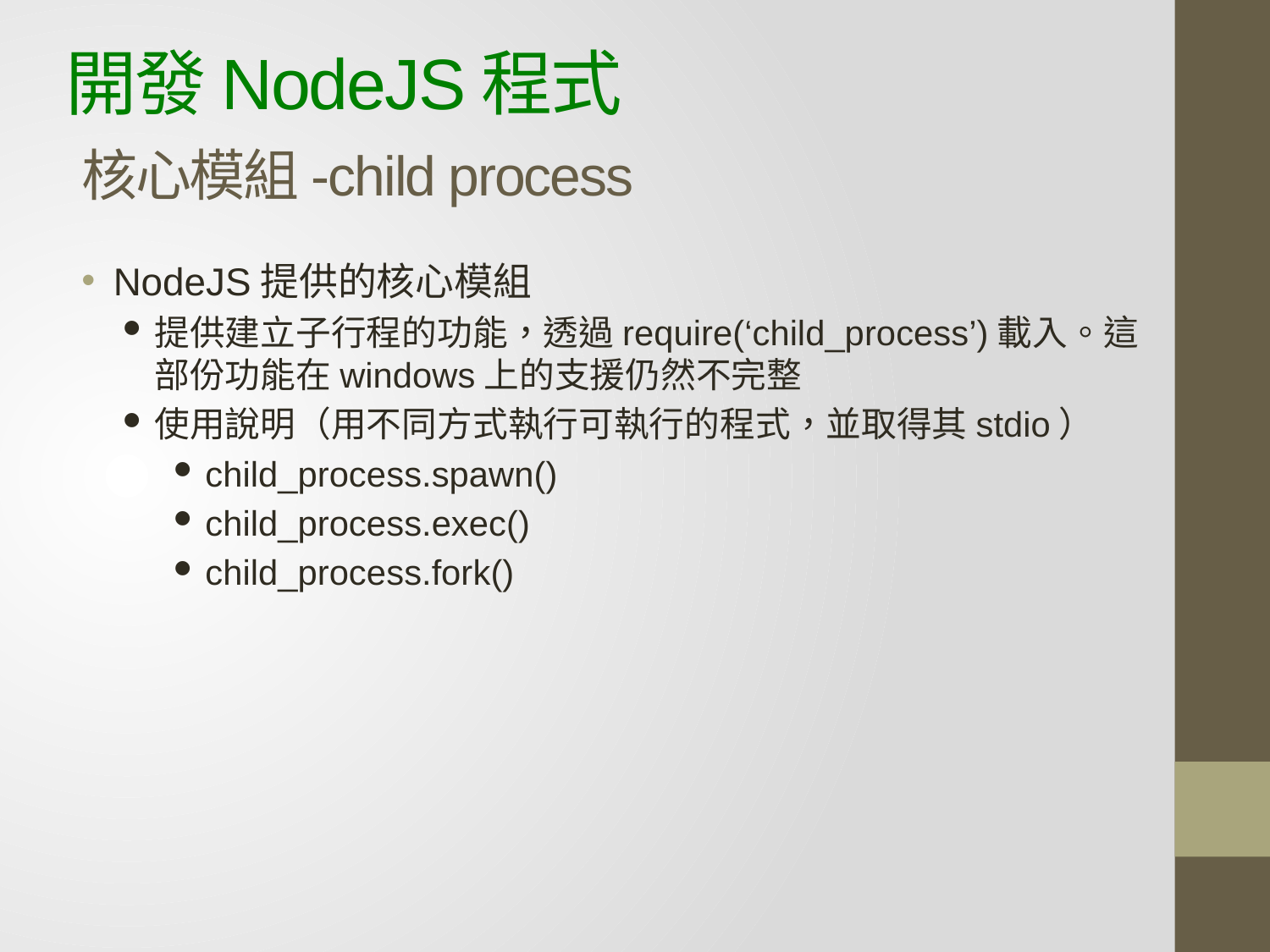

# 開發NodeJS程式 核心模組-child process

NodeJS提供的核心模組
提供建立子行程的功能，透過require(‘child_process’)載入。這部份功能在windows上的支援仍然不完整
使用說明（用不同方式執行可執行的程式，並取得其stdio）
child_process.spawn()
child_process.exec()
child_process.fork()